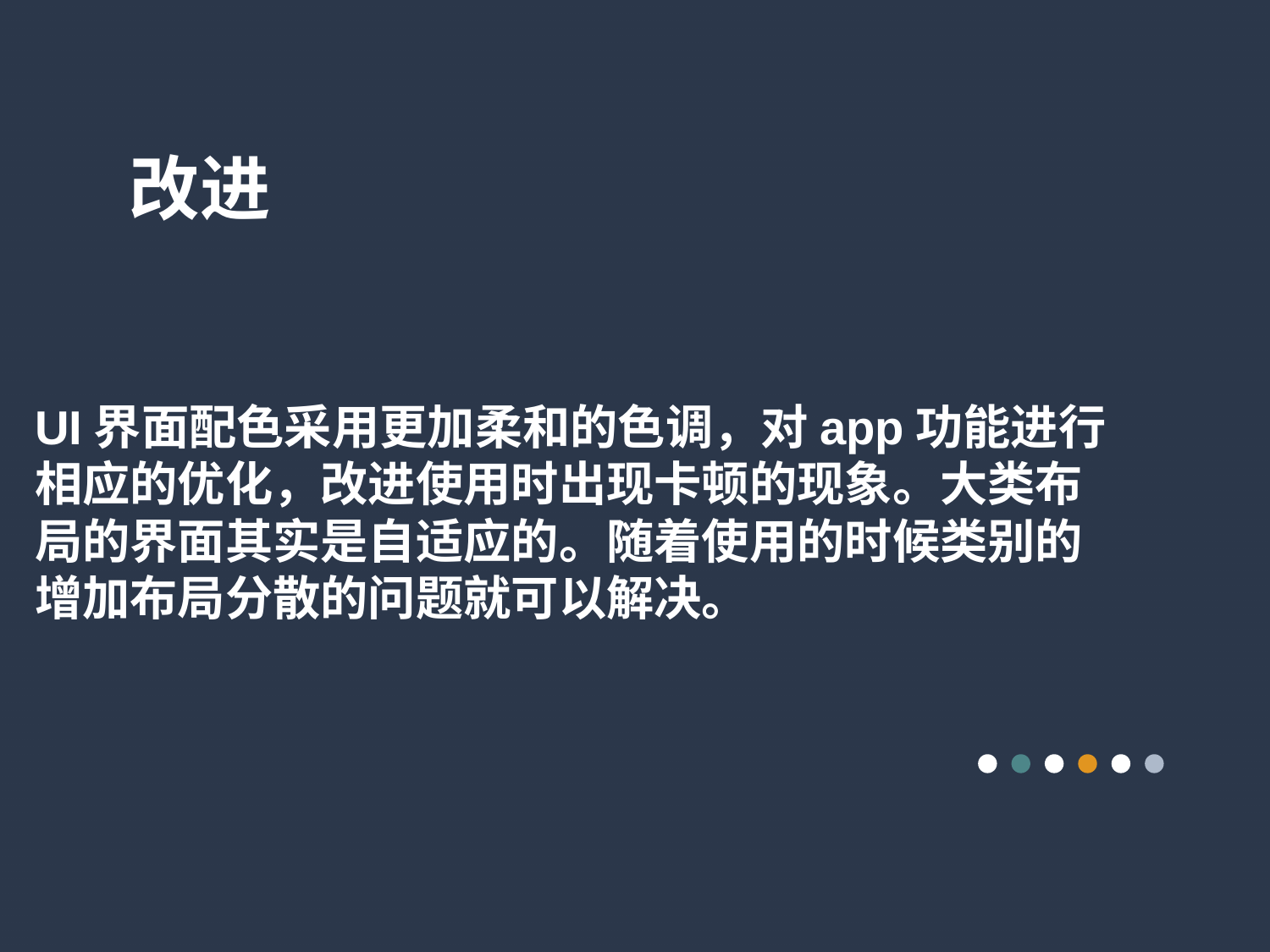

改进
UI界面配色采用更加柔和的色调，对app功能进行相应的优化，改进使用时出现卡顿的现象。大类布局的界面其实是自适应的。随着使用的时候类别的增加布局分散的问题就可以解决。